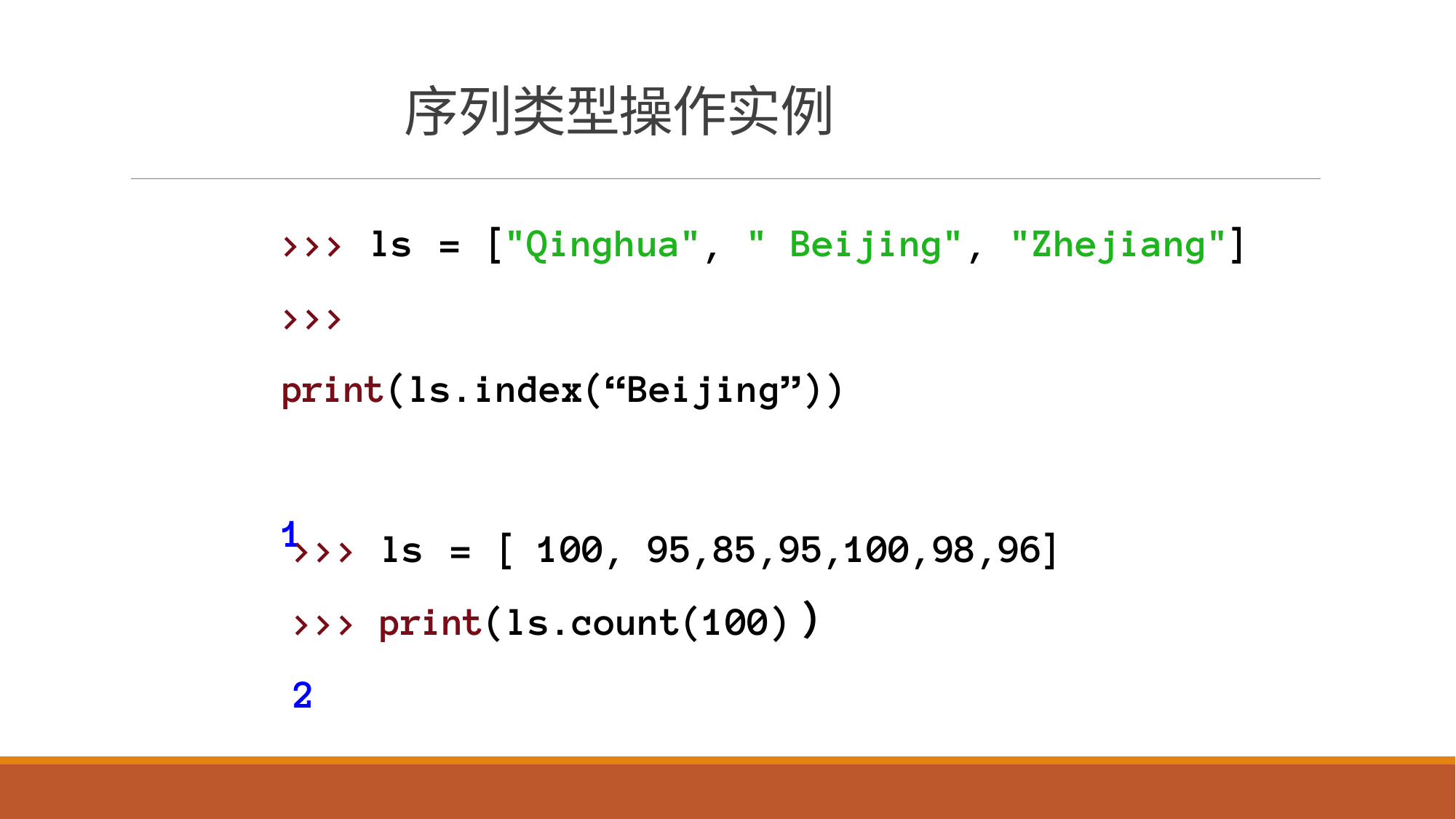

# 序列类型操作实例
>>> ls	= ["Qinghua", " Beijing", "Zhejiang"]
>>> print(ls.index(“Beijing”))
1
>>> ls	= [ 100, 95,85,95,100,98,96]
>>> print(ls.count(100)）
2